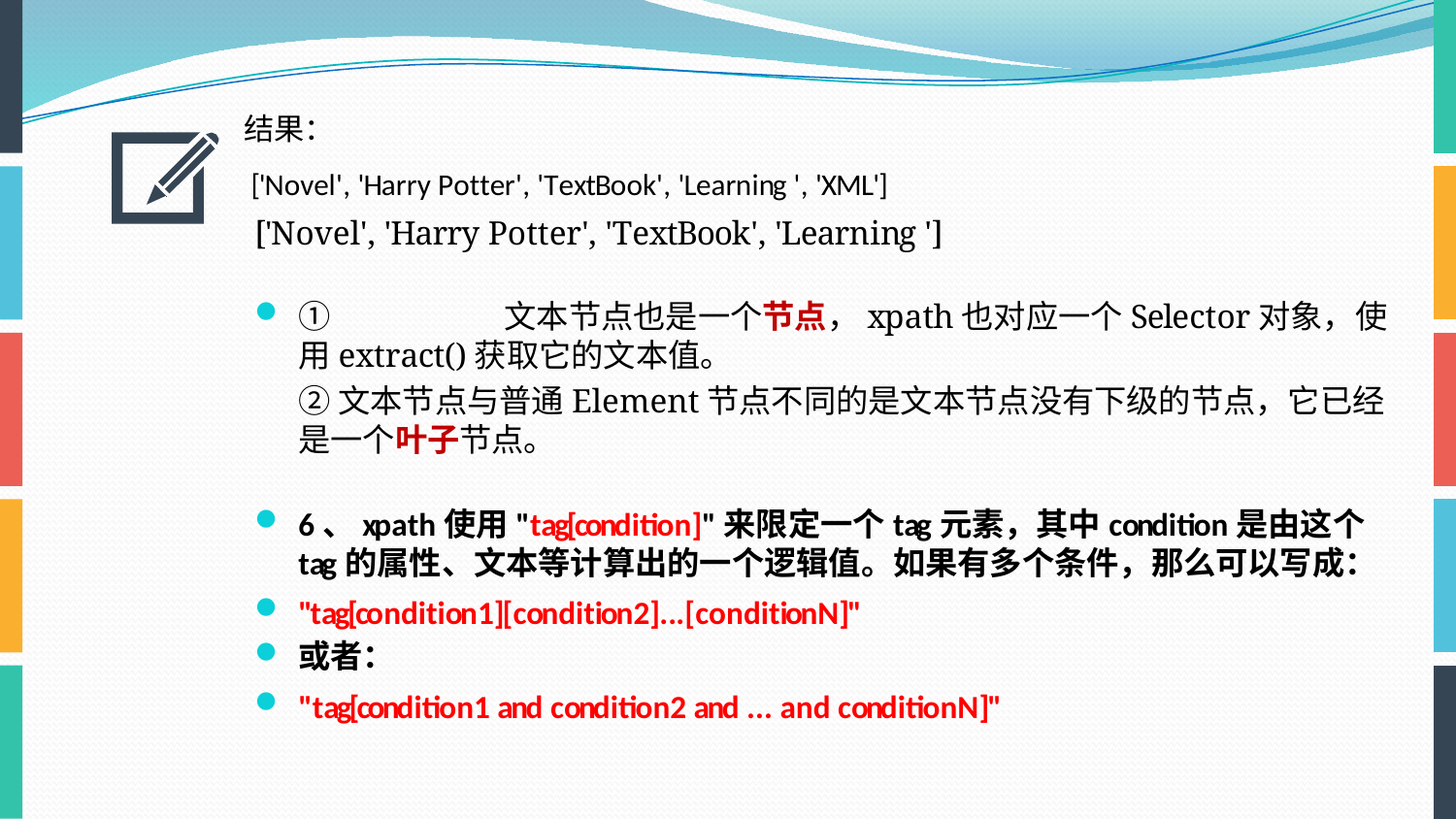

结果：

['Novel', 'Harry Potter', 'TextBook', 'Learning ', 'XML']

['Novel', 'Harry Potter', 'TextBook', 'Learning ']

①	文本节点也是一个节点，xpath也对应一个Selector对象，使用extract()获取它的文本值。
②文本节点与普通Element节点不同的是文本节点没有下级的节点，它已经是一个叶子节点。

6、xpath使用"tag[condition]"来限定一个tag元素，其中condition是由这个tag的属性、文本等计算出的一个逻辑值。如果有多个条件，那么可以写成：
"tag[condition1][condition2]...[conditionN]"
或者：
"tag[condition1 and condition2 and ... and conditionN]"